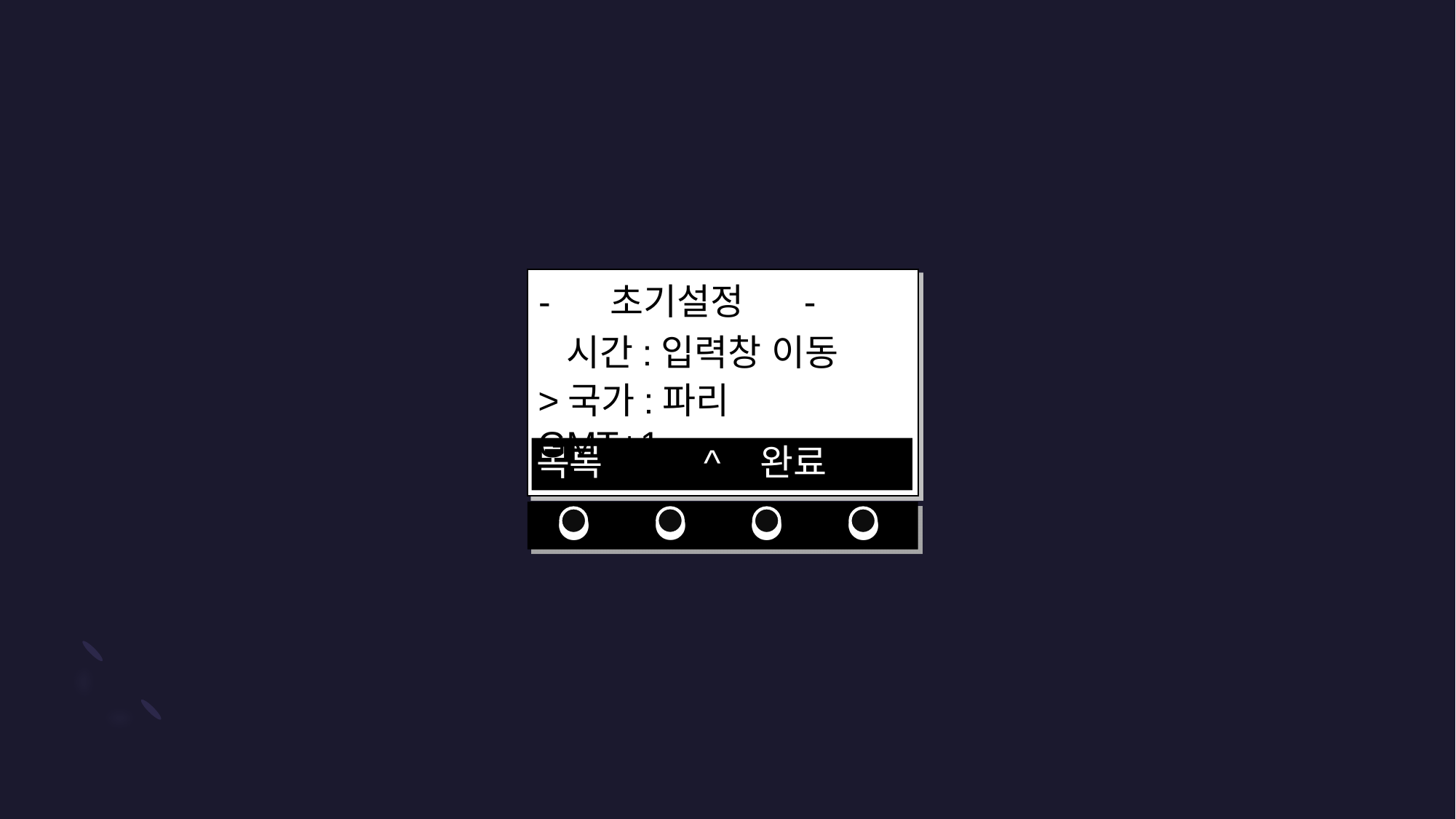

-     초기설정     -
 시간:입력창 이동
>국가:파리      GMT+1
목록         ^   완료